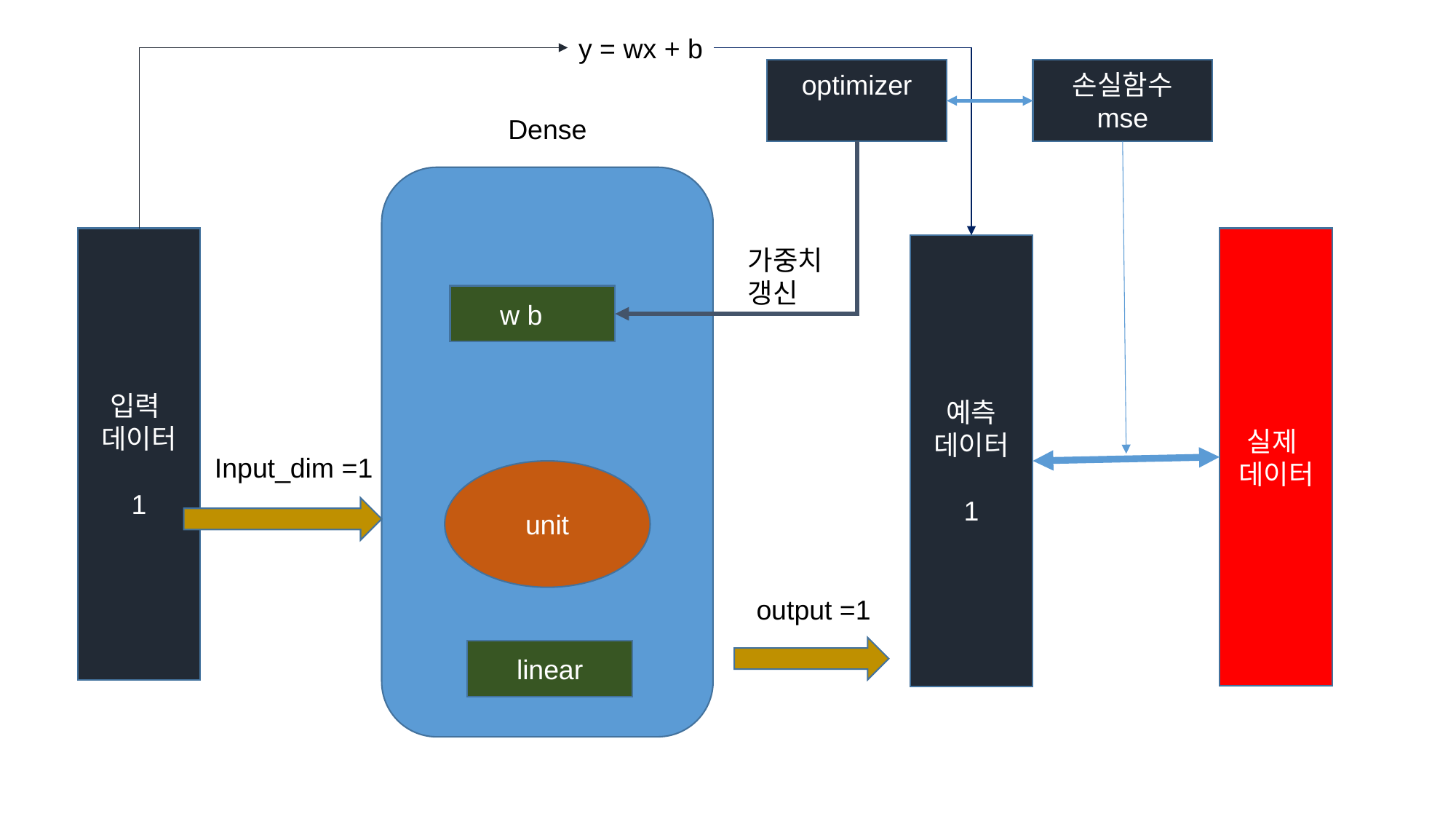

y = wx + b
optimizer

손실함수
mse
Dense

입력
데이터

1
실제
데이터
예측
데이터

1
가중치
갱신
w b
Input_dim =1
unit

output =1

linear